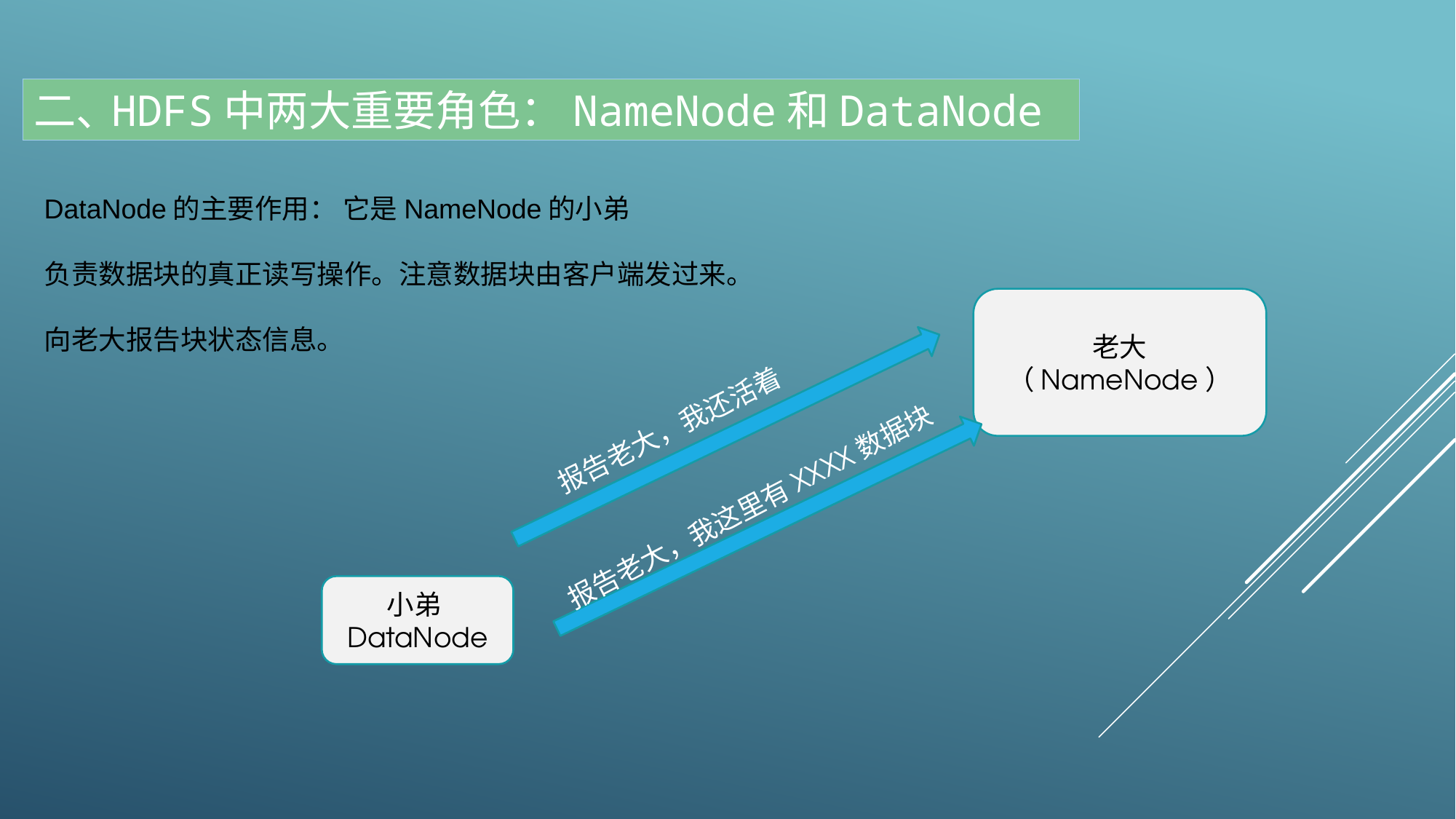

二、
HDFS中两大重要角色：NameNode和DataNode
DataNode的主要作用： 它是NameNode的小弟

负责数据块的真正读写操作。注意数据块由客户端发过来。

向老大报告块状态信息。
老大（NameNode）
报告老大，我还活着

报告老大，我这里有XXXX数据块

小弟DataNode